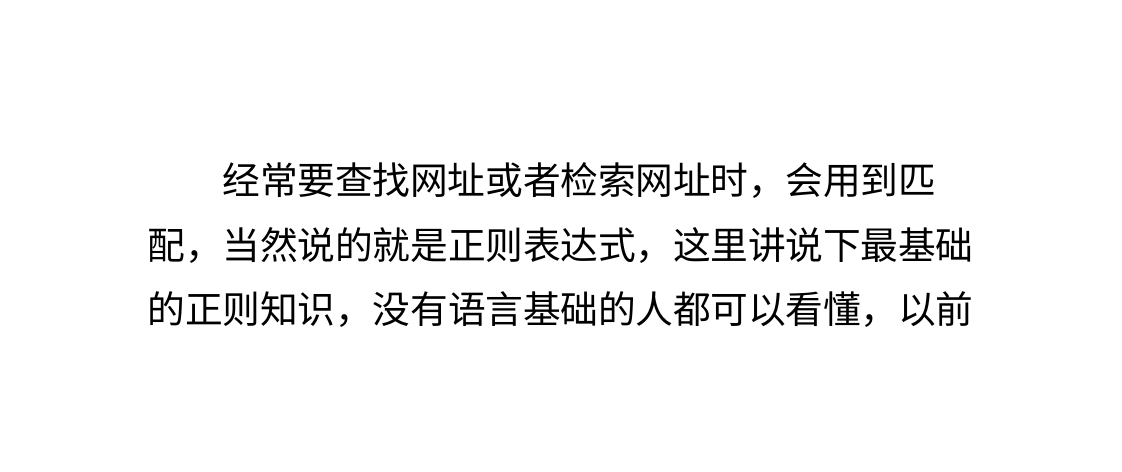

zbc5e   网址之家  http://www.hao268.com/
	经常要查找网址或者检索网址时，会用到匹

配，当然说的就是正则表达式，这里讲说下最基础

的正则知识，没有语言基础的人都可以看懂，以前